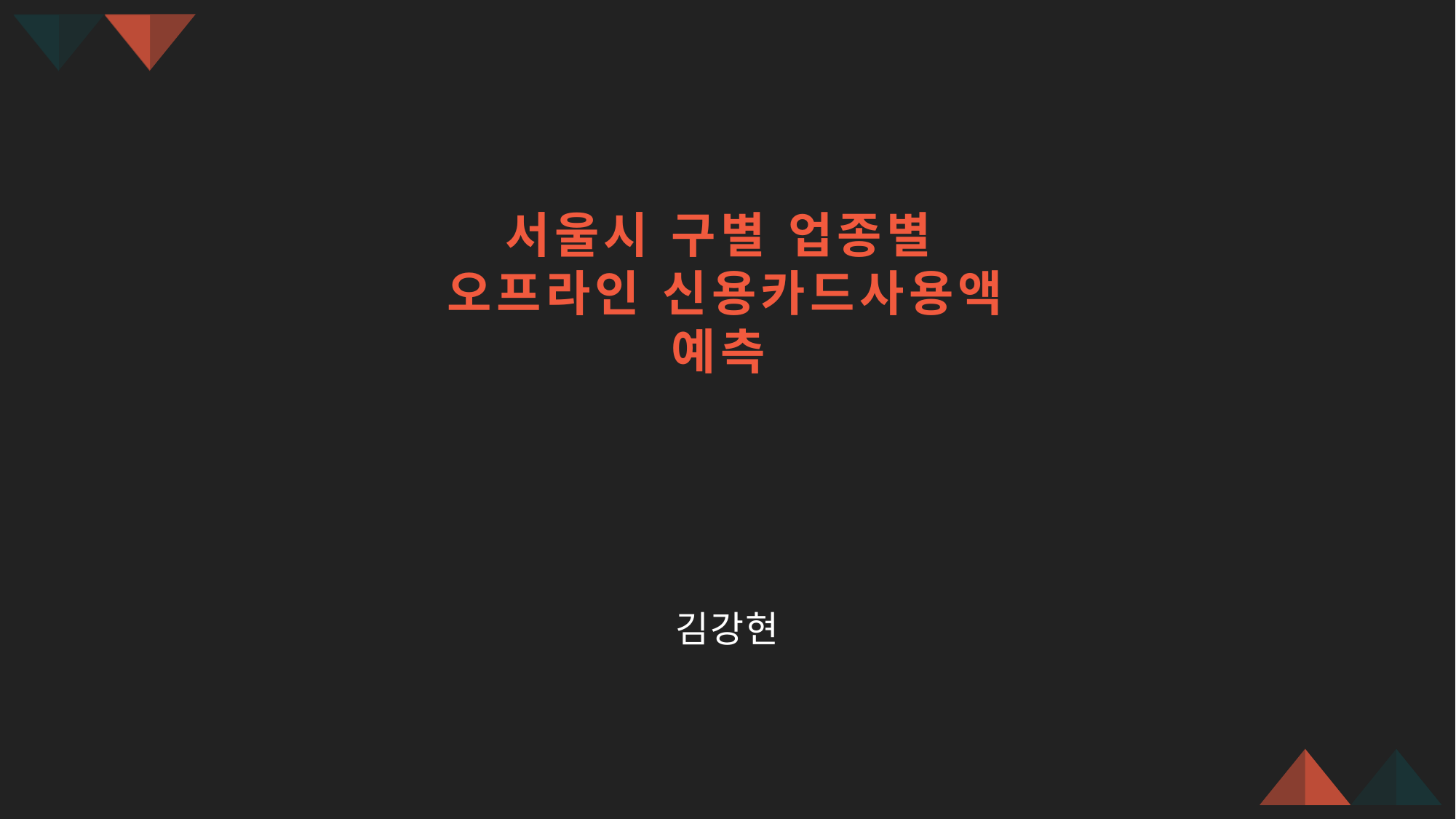

서울시 구별 업종별
오프라인 신용카드사용액 예측
김강현